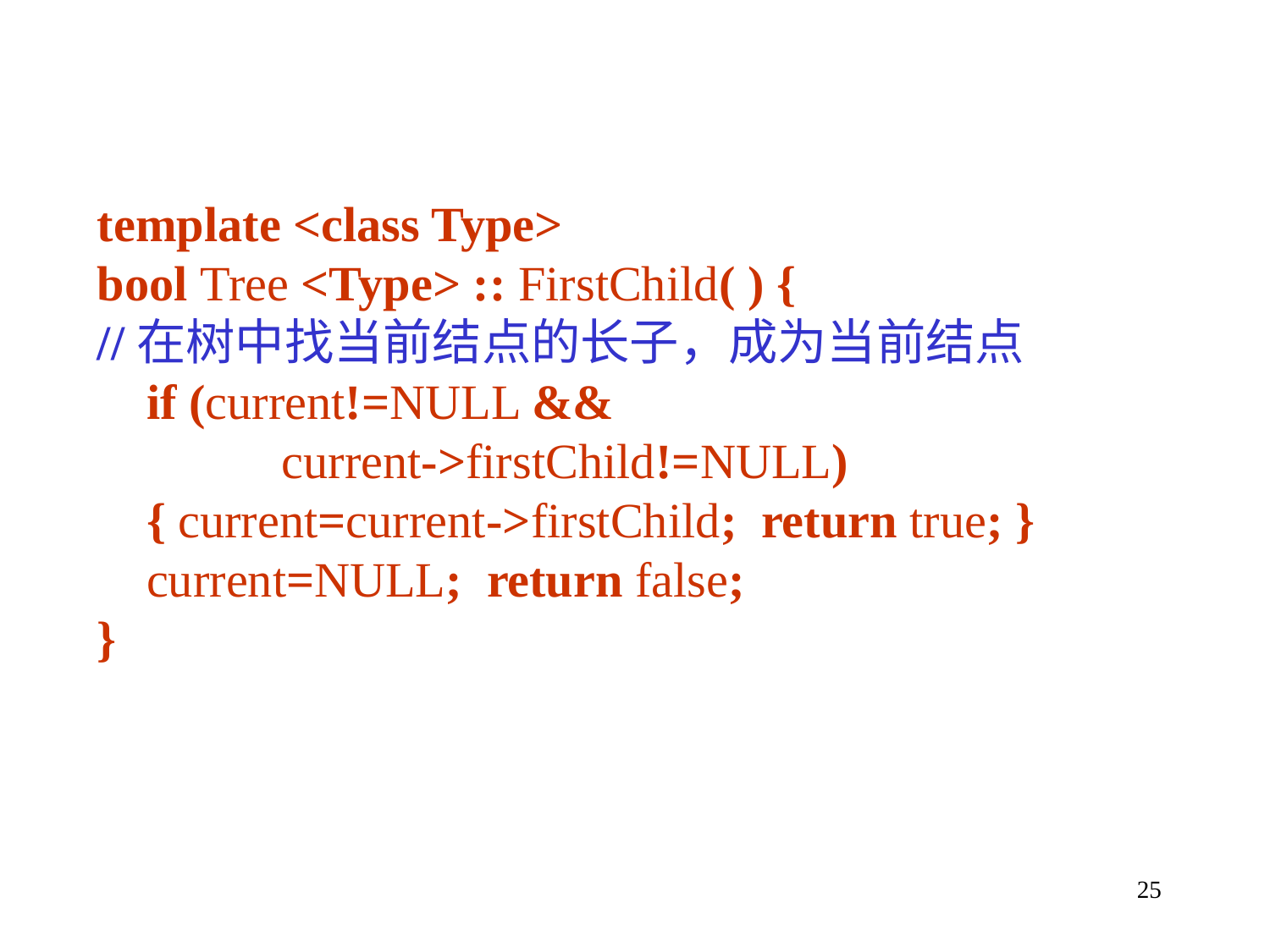

template <class Type>
bool Tree <Type> :: FirstChild( ) {
//在树中找当前结点的长子，成为当前结点
    if (current!=NULL &&
               current->firstChild!=NULL)
    { current=current->firstChild;  return true; }
    current=NULL;  return false;
}
25